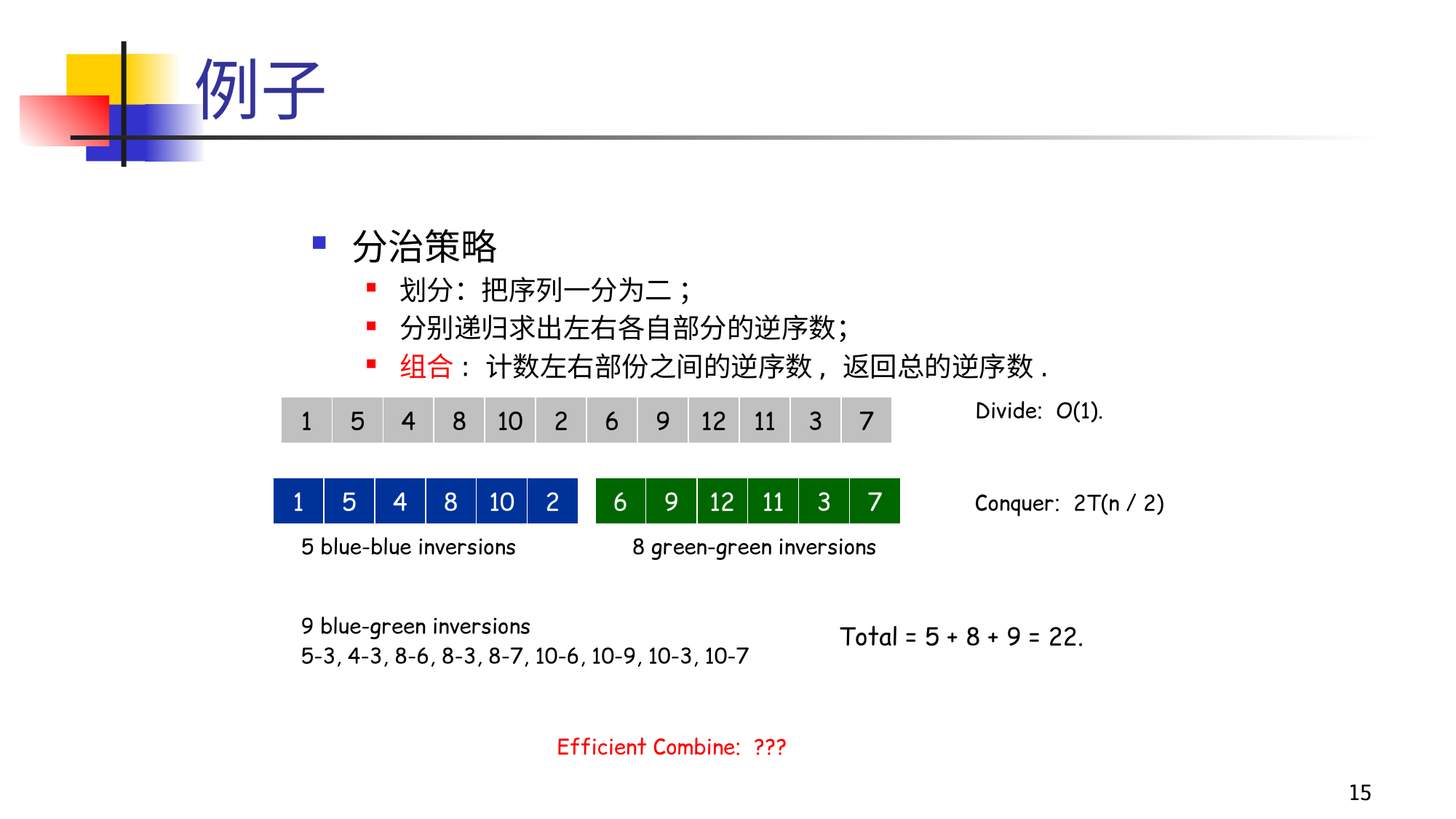

# 例子
分治策略
划分：把序列一分为二 ；
分别递归求出左右各自部分的逆序数；
组合: 计数左右部份之间的逆序数, 返回总的逆序数.

Divide:  O(1).
1
5
4
8
10
2
6
9
12
11
3
7
1
5
4
8
10
2
6
9
12
11
3
7
Conquer:  2T(n / 2)
5 blue-blue inversions
8 green-green inversions
9 blue-green inversions
5-3, 4-3, 8-6, 8-3, 8-7, 10-6, 10-9, 10-3, 10-7
Total = 5 + 8 + 9 = 22.
Efficient Combine:  ???
15